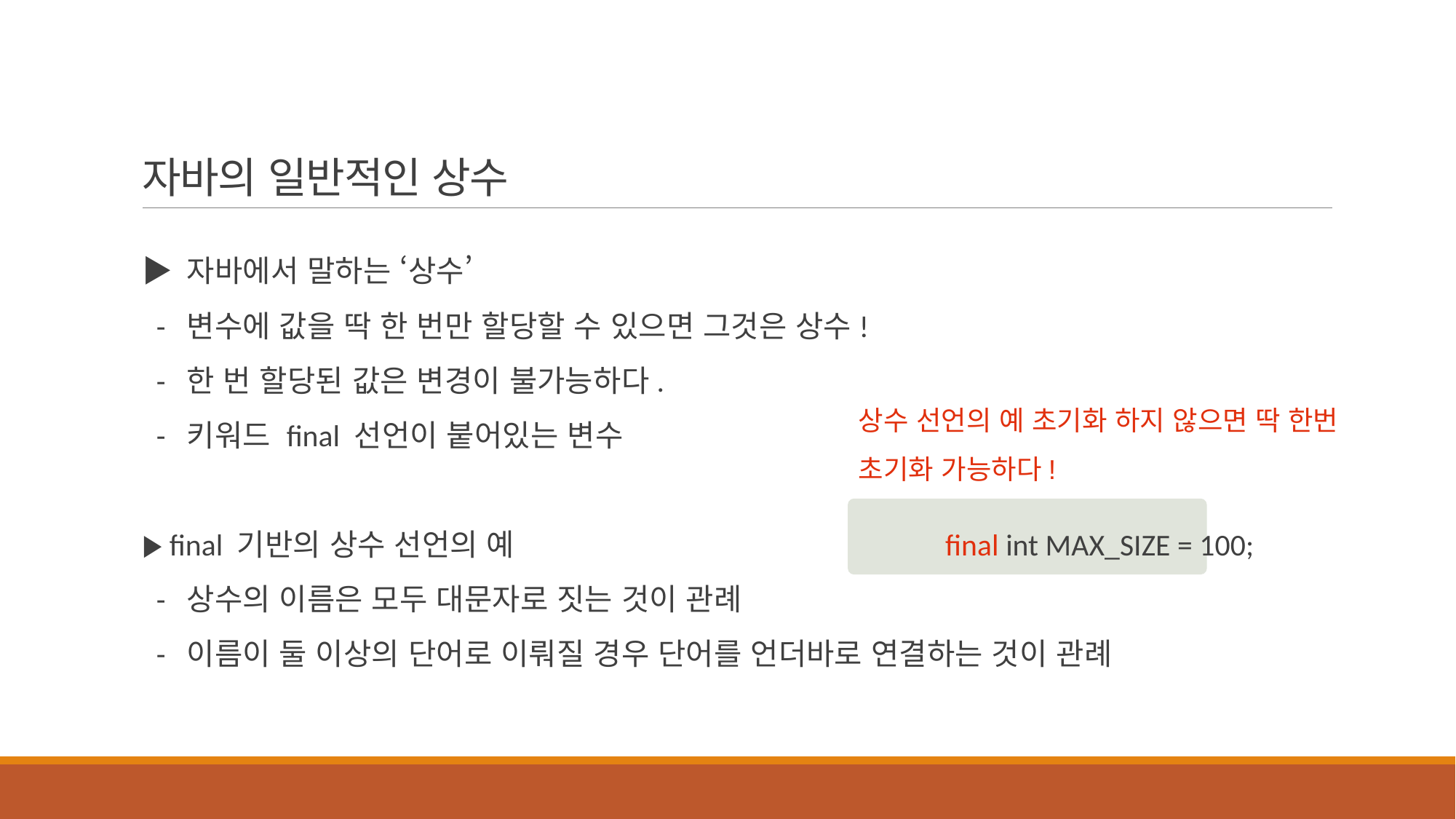

자바의 일반적인 상수
▶ 자바에서 말하는 ‘상수’
  -  변수에 값을 딱 한 번만 할당할 수 있으면 그것은 상수!
  -  한 번 할당된 값은 변경이 불가능하다.
  -  키워드 final 선언이 붙어있는 변수

▶ final 기반의 상수 선언의 예	                                          final int MAX_SIZE = 100;
  -  상수의 이름은 모두 대문자로 짓는 것이 관례
  -  이름이 둘 이상의 단어로 이뤄질 경우 단어를 언더바로 연결하는 것이 관례
상수 선언의 예 초기화 하지 않으면 딱 한번 초기화 가능하다!